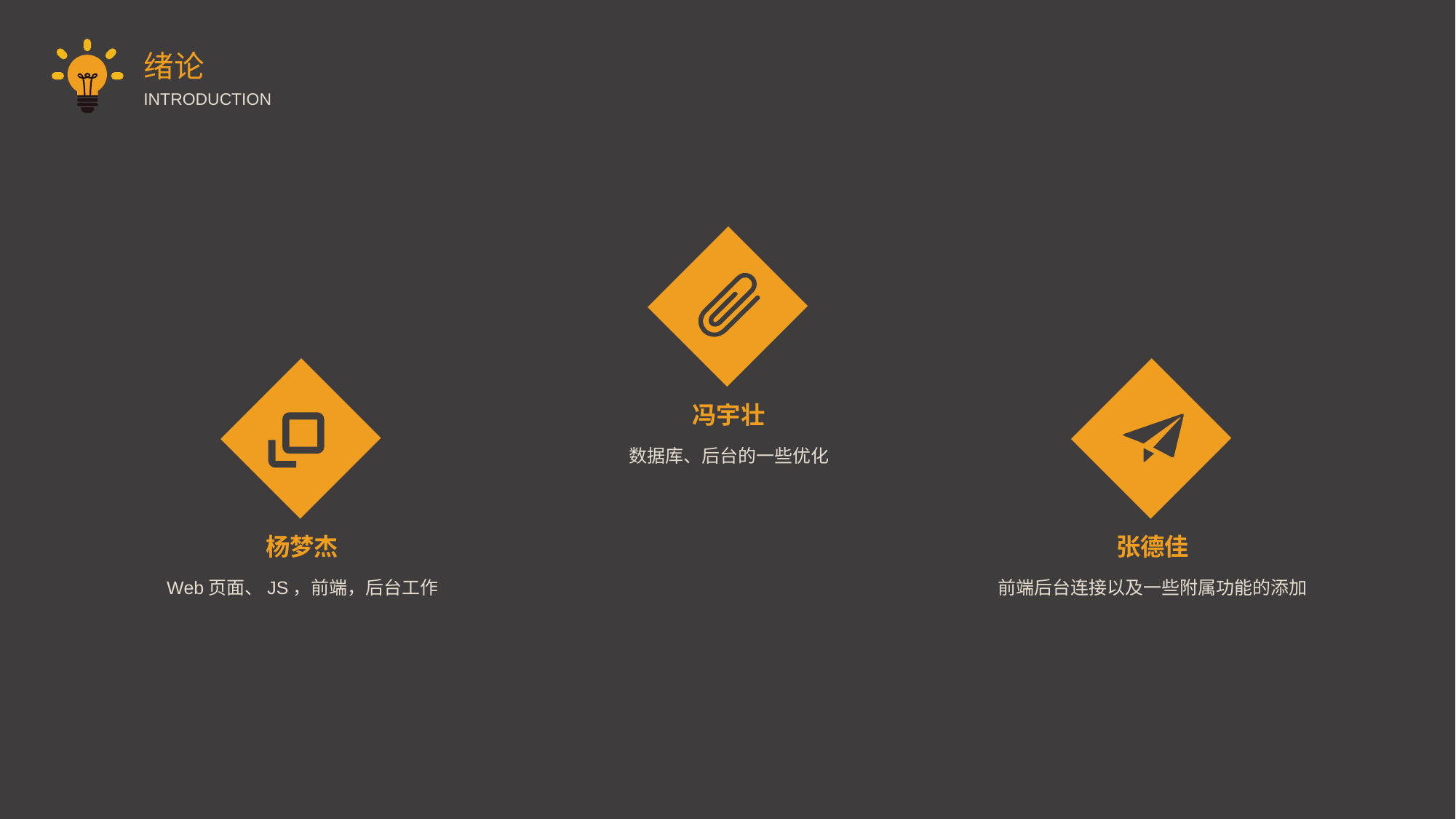

绪论
INTRODUCTION

冯宇壮

数据库、后台的一些优化
杨梦杰
张德佳
Web页面、JS，前端，后台工作
前端后台连接以及一些附属功能的添加